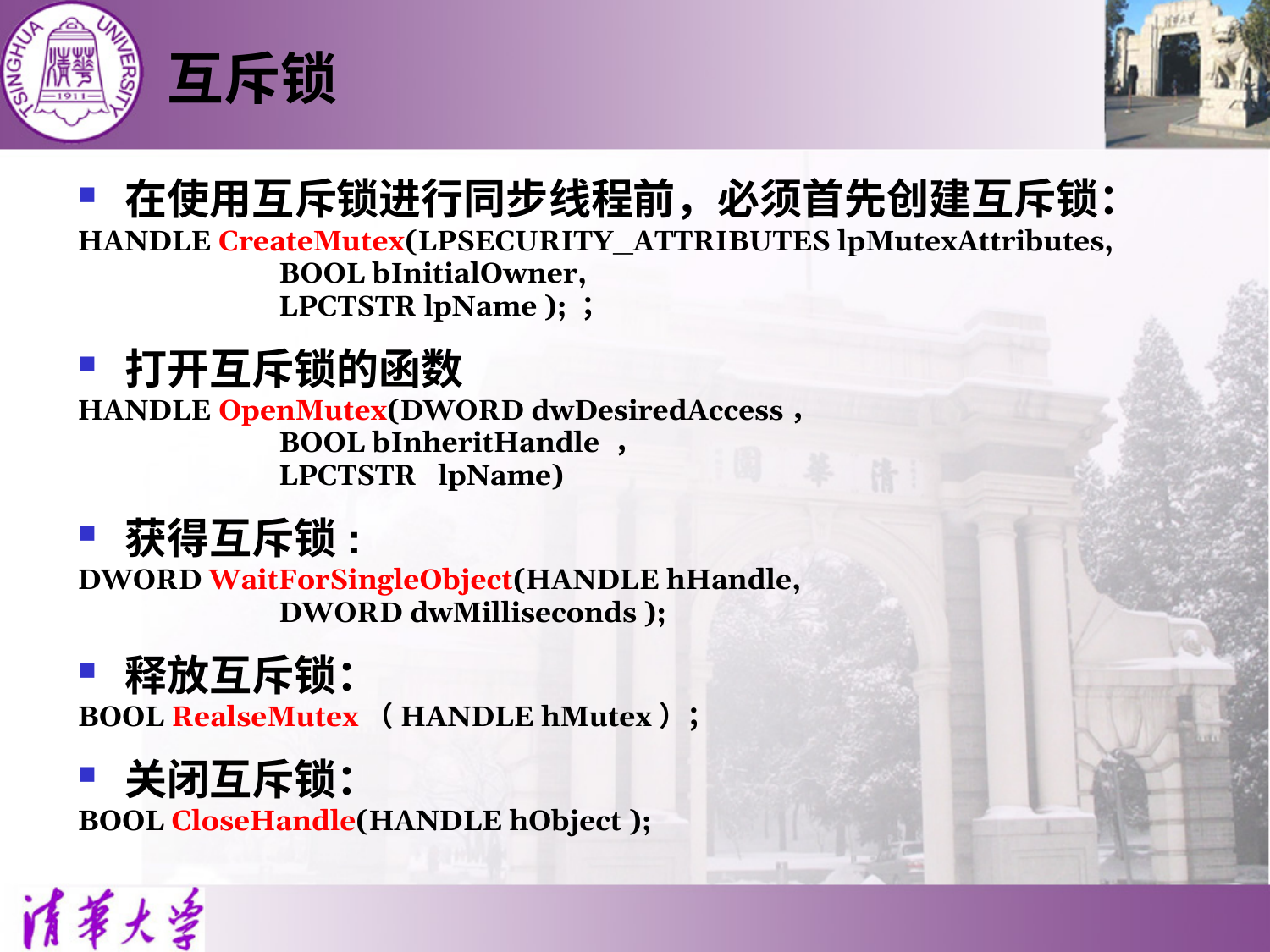

# 互斥锁
在使用互斥锁进行同步线程前，必须首先创建互斥锁：
HANDLE CreateMutex(LPSECURITY_ATTRIBUTES lpMutexAttributes,
		BOOL bInitialOwner,
		LPCTSTR lpName ); ；
打开互斥锁的函数
HANDLE OpenMutex(DWORD dwDesiredAccess，
		BOOL bInheritHandle ，
		LPCTSTR   lpName)
获得互斥锁:
DWORD WaitForSingleObject(HANDLE hHandle,
		DWORD dwMilliseconds );
释放互斥锁：
BOOL RealseMutex（HANDLE hMutex）；
关闭互斥锁：
BOOL CloseHandle(HANDLE hObject );